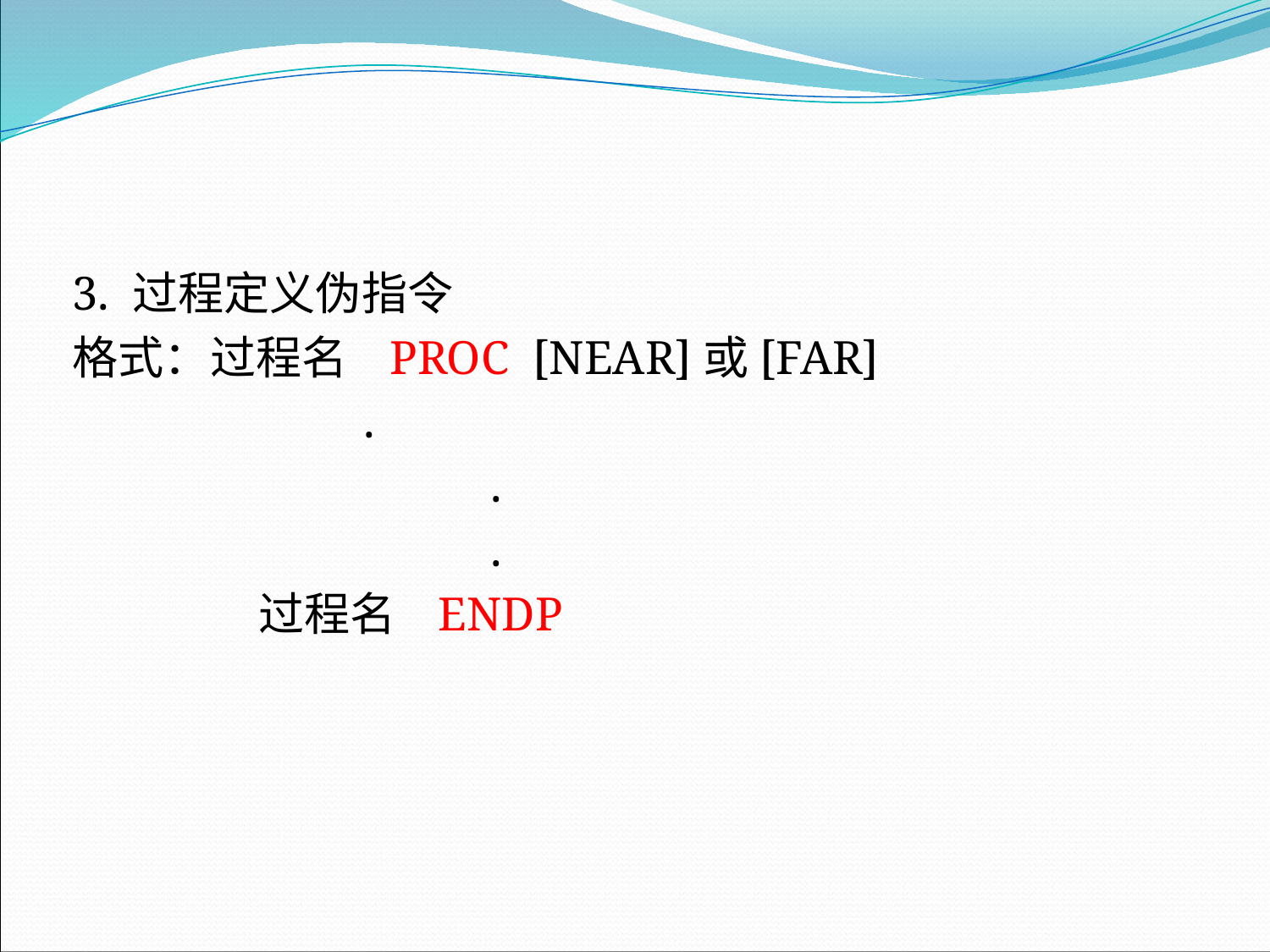

3. 过程定义伪指令
格式：过程名   PROC  [NEAR]或[FAR]
			.
				.
				.
		 过程名   ENDP